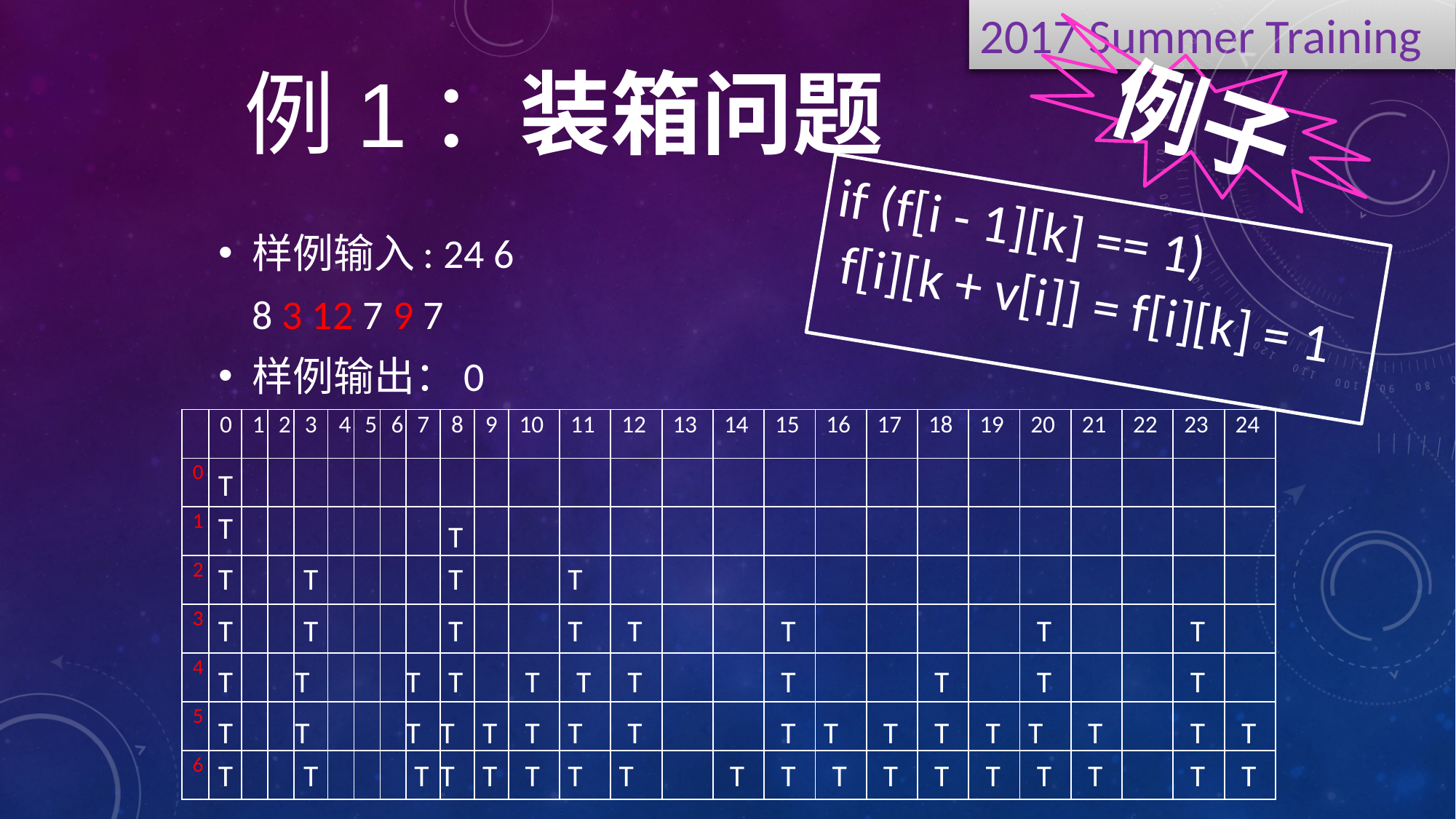

# 例1：装箱问题
例子
if (f[i - 1][k] == 1)
 f[i][k + v[i]] = f[i][k] = 1

样例输入: 24 6
			8 3 12 7 9 7
样例输出：0

|  | 0 | 1 | 2 | 3 | 4 | 5 | 6 | 7 | 8 | 9 | 10 | 11 | 12 | 13 | 14 | 15 | 16 | 17 | 18 | 19 | 20 | 21 | 22 | 23 | 24 |
| --- | --- | --- | --- | --- | --- | --- | --- | --- | --- | --- | --- | --- | --- | --- | --- | --- | --- | --- | --- | --- | --- | --- | --- | --- | --- |
| 0 |  |  |  |  |  |  |  |  |  |  |  |  |  |  |  |  |  |  |  |  |  |  |  |  |  |
| 1 |  |  |  |  |  |  |  |  |  |  |  |  |  |  |  |  |  |  |  |  |  |  |  |  |  |
| 2 |  |  |  |  |  |  |  |  |  |  |  |  |  |  |  |  |  |  |  |  |  |  |  |  |  |
| 3 |  |  |  |  |  |  |  |  |  |  |  |  |  |  |  |  |  |  |  |  |  |  |  |  |  |
| 4 |  |  |  |  |  |  |  |  |  |  |  |  |  |  |  |  |  |  |  |  |  |  |  |  |  |
| 5 |  |  |  |  |  |  |  |  |  |  |  |  |  |  |  |  |  |  |  |  |  |  |  |  |  |
| 6 |  |  |  |  |  |  |  |  |  |  |  |  |  |  |  |  |  |  |  |  |  |  |  |  |  |
T
T
T
T
T
T
T
T
T
T
T
T
T
T
T
T
T
T
T
T
T
T
T
T
T
T
T
T
T
T
T
T
T
T
T
T
T
T
T
T
T
T
T
T
T
T
T
T
T
T
T
T
T
T
T
T
T
T
T
T
T